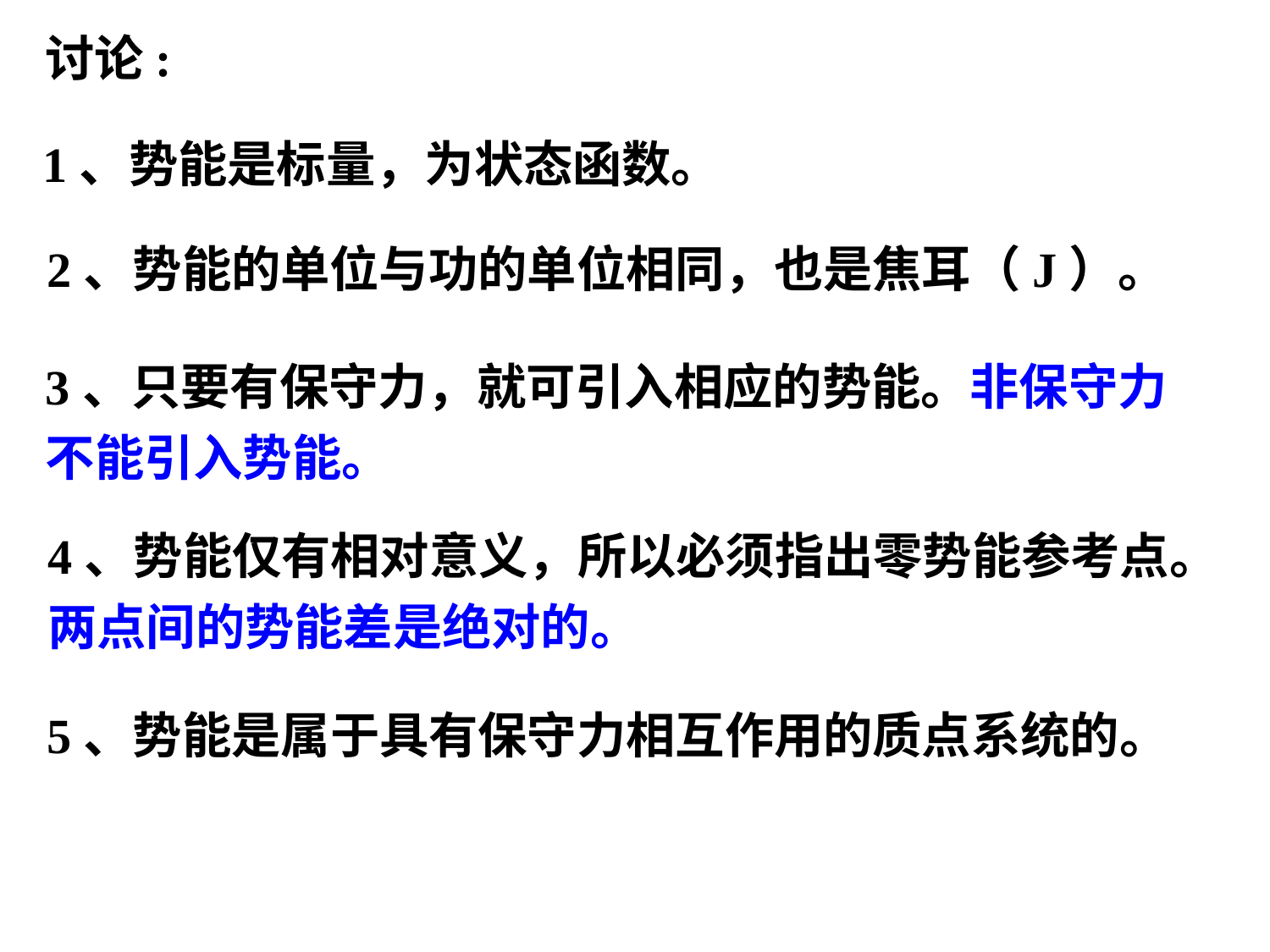

讨论:
1、势能是标量，为状态函数。
2、势能的单位与功的单位相同，也是焦耳（J）。
3、只要有保守力，就可引入相应的势能。非保守力不能引入势能。
4、势能仅有相对意义，所以必须指出零势能参考点。两点间的势能差是绝对的。
5、势能是属于具有保守力相互作用的质点系统的。
7